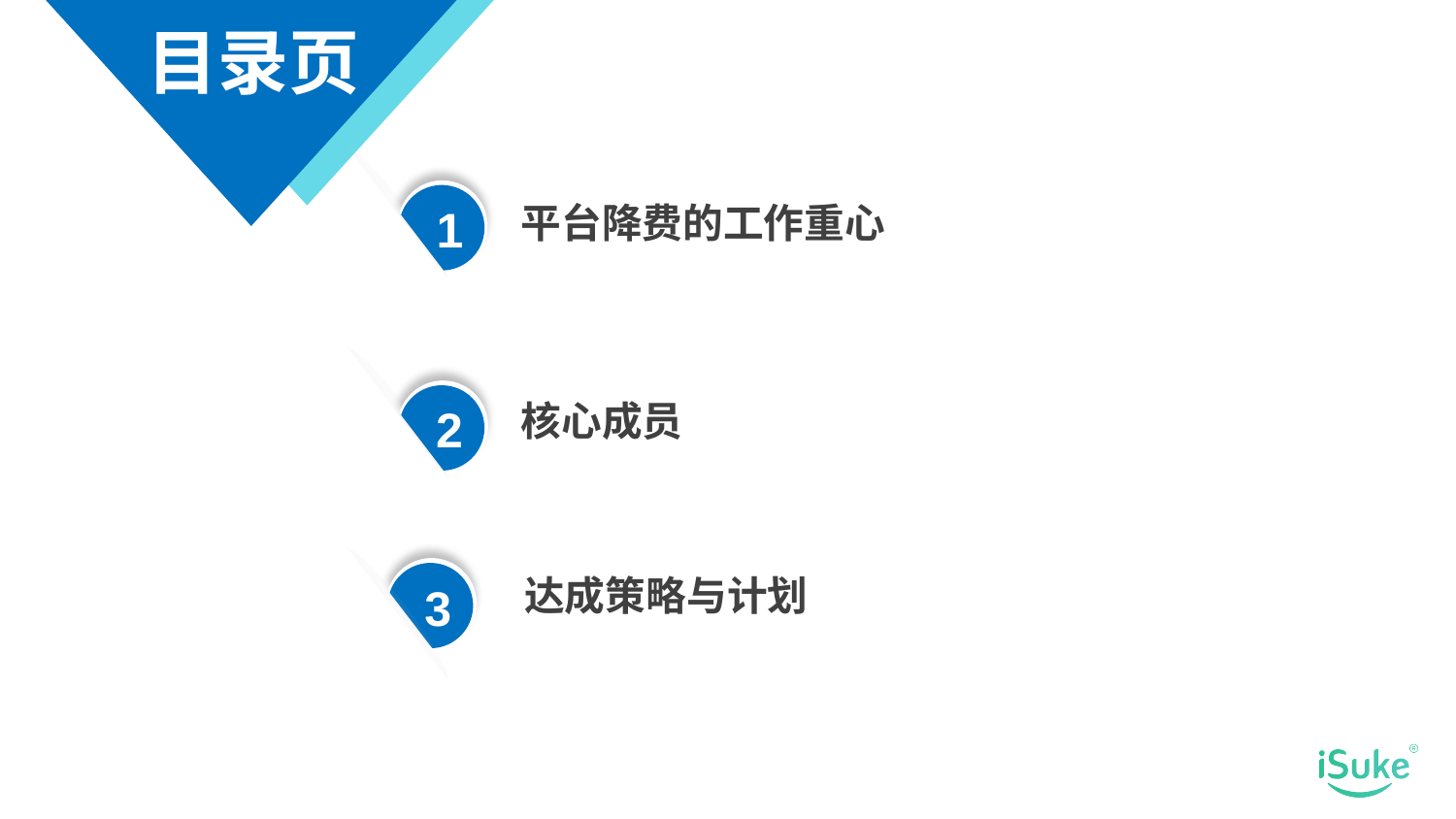

目录页

1
平台降费的工作重心

2
核心成员

3

达成策略与计划